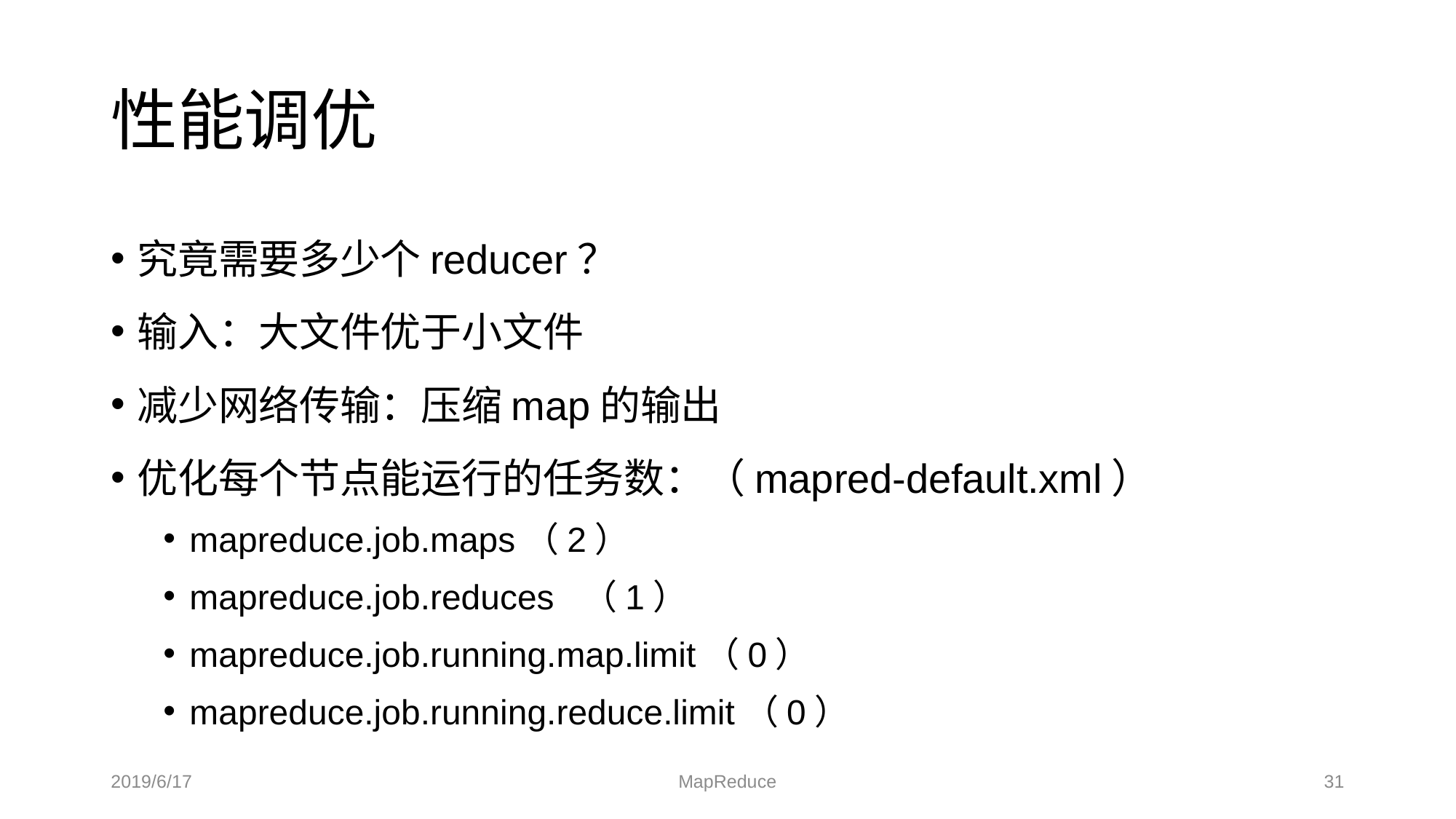

# 性能调优
究竟需要多少个reducer？
输入：大文件优于小文件
减少网络传输：压缩map的输出
优化每个节点能运行的任务数：（mapred-default.xml）
mapreduce.job.maps（2）
mapreduce.job.reduces  （1）
mapreduce.job.running.map.limit（0）
mapreduce.job.running.reduce.limit（0）
2019/6/17
MapReduce
31